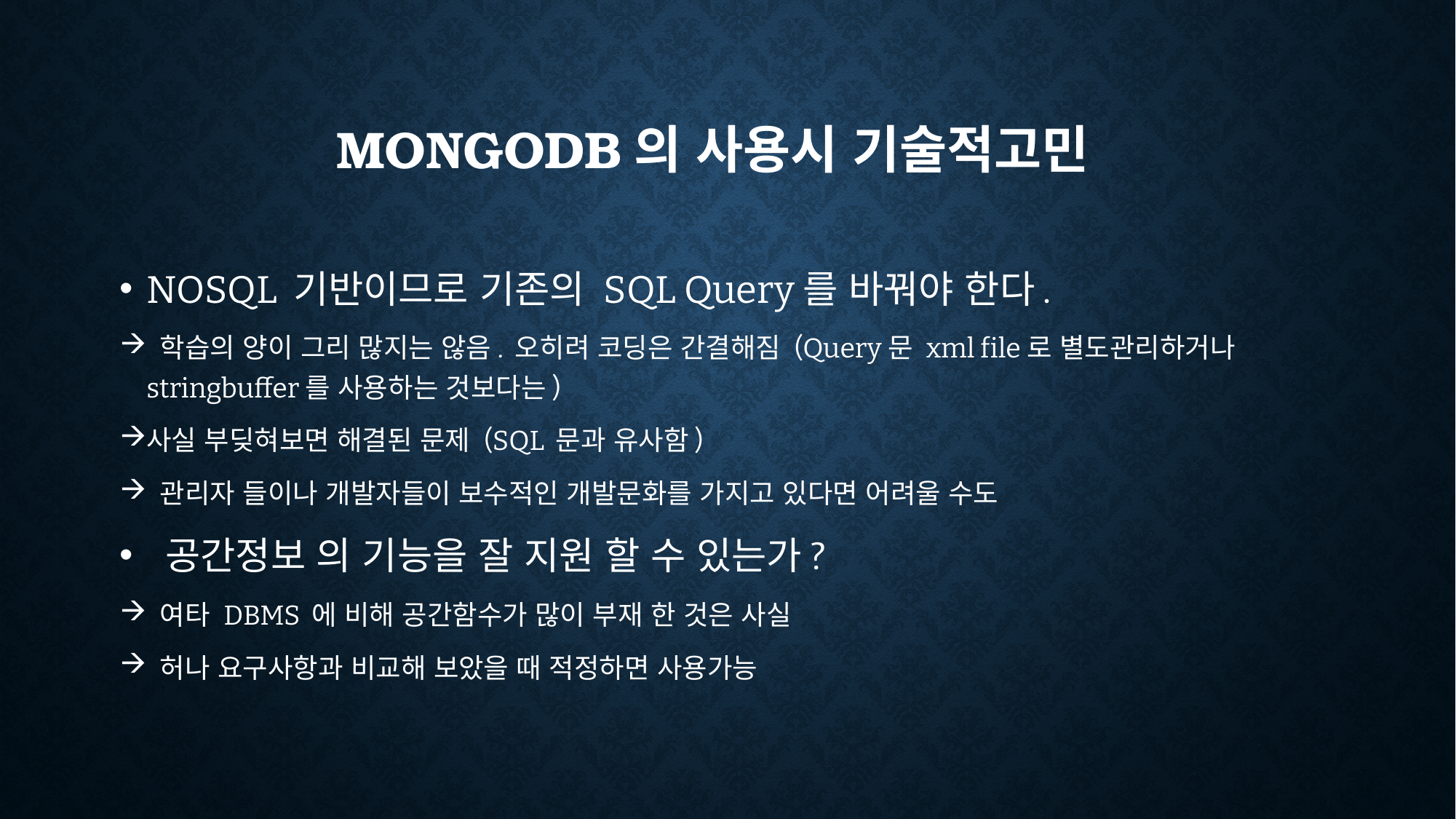

# Mongodb의 사용시 기술적고민
NOSQL 기반이므로 기존의 SQL Query를 바꿔야 한다.
 학습의 양이 그리 많지는 않음. 오히려 코딩은 간결해짐 (Query문 xml file로 별도관리하거나 stringbuffer를 사용하는 것보다는)
사실 부딪혀보면 해결된 문제 (SQL 문과 유사함)
 관리자 들이나 개발자들이 보수적인 개발문화를 가지고 있다면 어려울 수도
 공간정보 의 기능을 잘 지원 할 수 있는가?
 여타 DBMS 에 비해 공간함수가 많이 부재 한 것은 사실
 허나 요구사항과 비교해 보았을 때 적정하면 사용가능